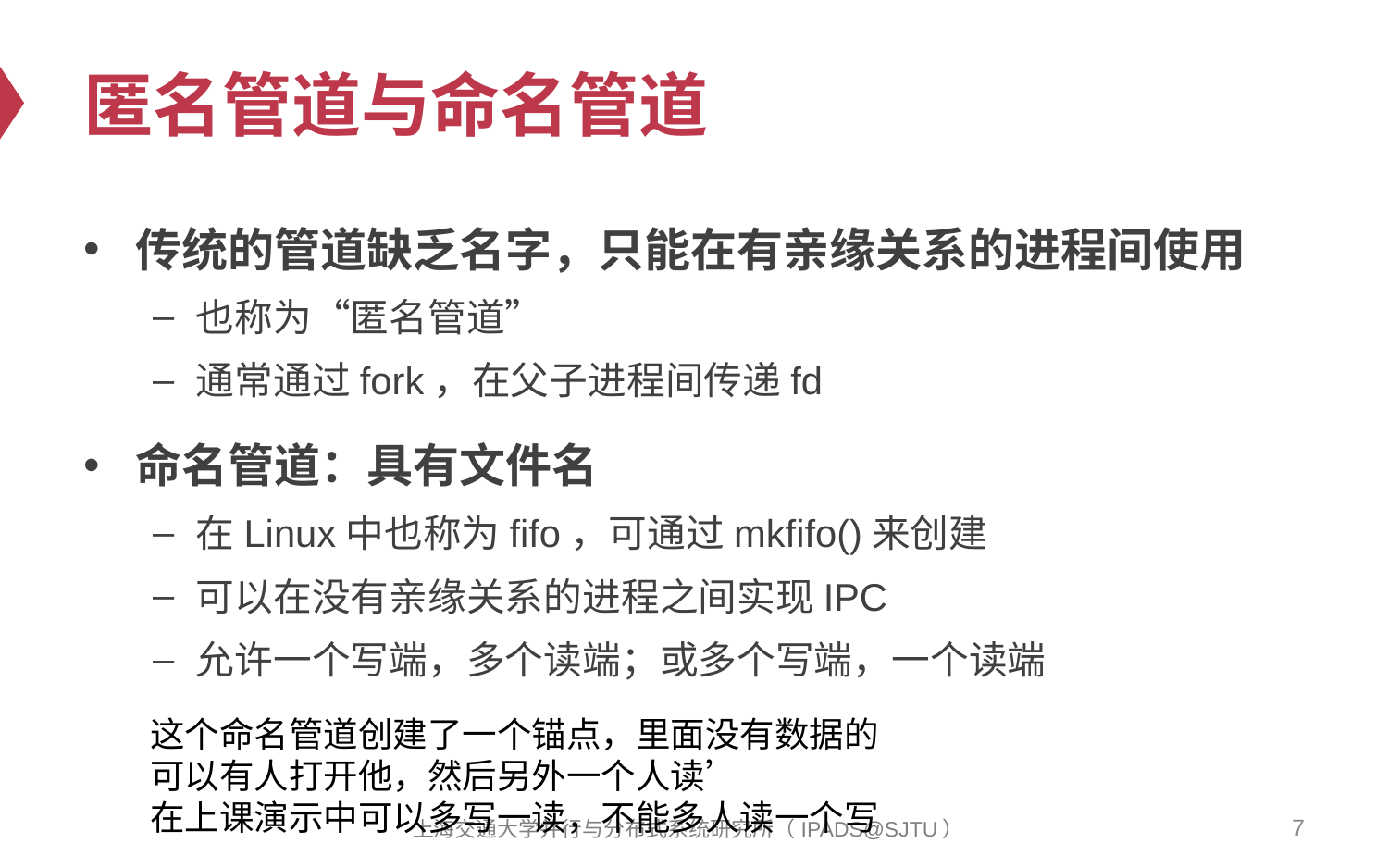

# 匿名管道与命名管道
传统的管道缺乏名字，只能在有亲缘关系的进程间使用
也称为“匿名管道”
通常通过fork，在父子进程间传递fd
命名管道：具有文件名
在Linux中也称为fifo，可通过mkfifo()来创建
可以在没有亲缘关系的进程之间实现IPC
允许一个写端，多个读端；或多个写端，一个读端
这个命名管道创建了一个锚点，里面没有数据的
可以有人打开他，然后另外一个人读’
在上课演示中可以多写一读，不能多人读一个写

7
上海交通大学并行与分布式系统研究所（IPADS@SJTU）